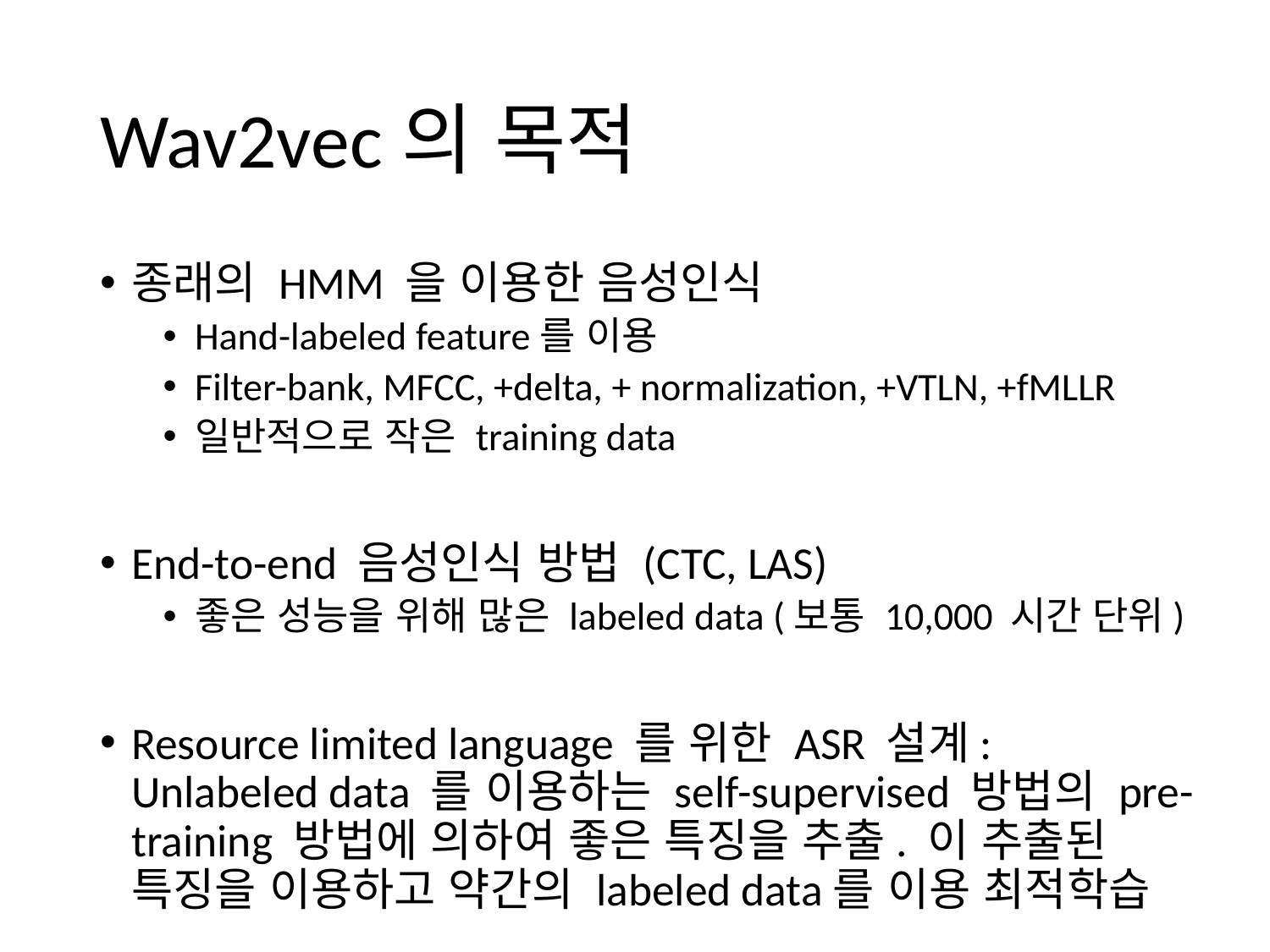

# Wav2vec의 목적
종래의 HMM 을 이용한 음성인식
Hand-labeled feature를 이용
Filter-bank, MFCC, +delta, + normalization, +VTLN, +fMLLR
일반적으로 작은 training data

End-to-end 음성인식 방법 (CTC, LAS)
좋은 성능을 위해 많은 labeled data (보통 10,000 시간 단위)

Resource limited language 를 위한 ASR 설계:
Unlabeled data 를 이용하는 self-supervised 방법의 pre-training 방법에 의하여 좋은 특징을 추출. 이 추출된 특징을 이용하고 약간의 labeled data를 이용 최적학습